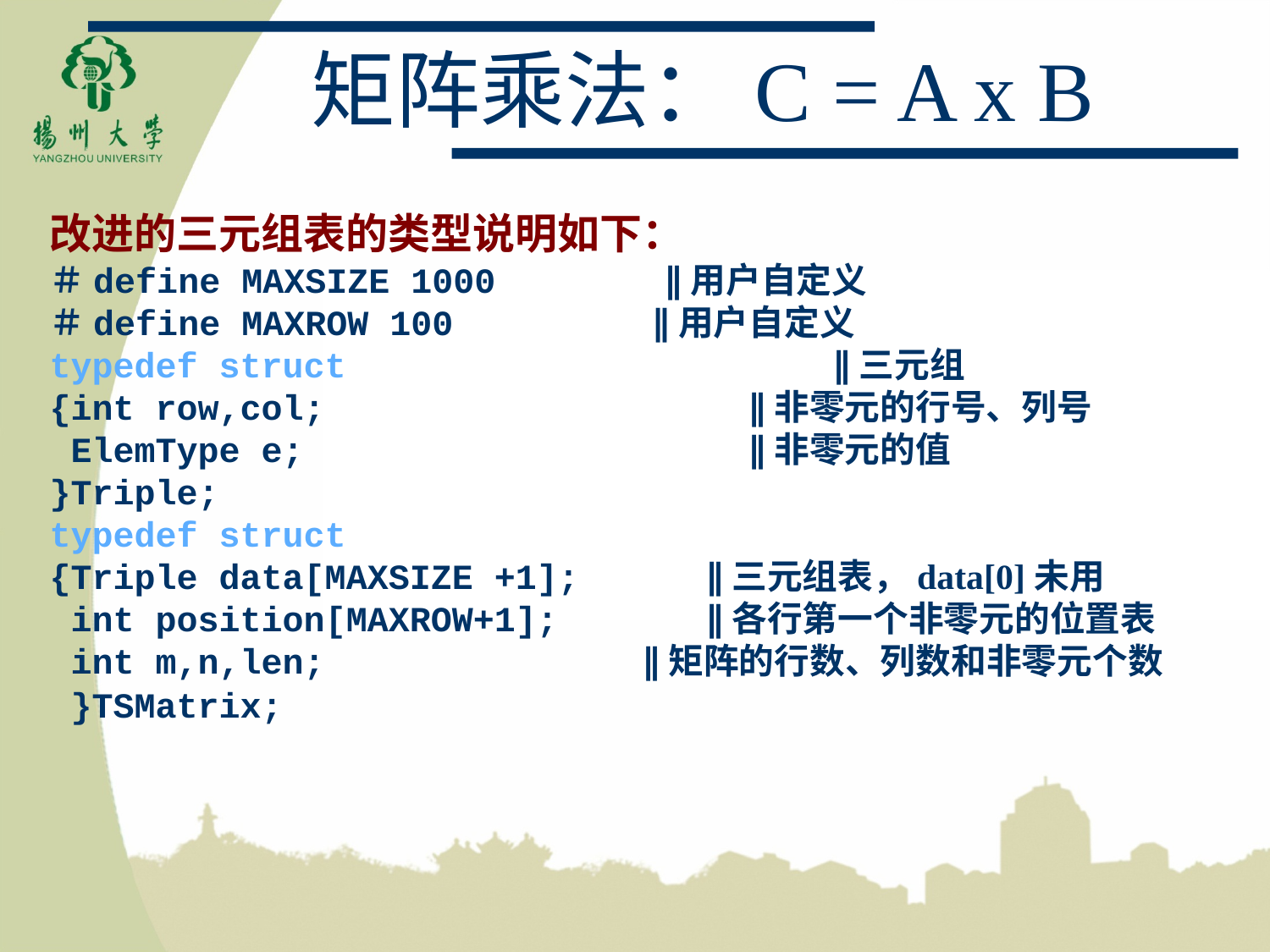

# 矩阵乘法：C = A x B
改进的三元组表的类型说明如下：
＃define MAXSIZE 1000                   ∥用户自定义
＃define MAXROW 100                     ∥用户自定义
typedef struct                       ∥三元组
{int row,col;                    ∥非零元的行号、列号
 ElemType e;                     ∥非零元的值
}Triple;
typedef struct
{Triple data[MAXSIZE +1];      ∥三元组表，data[0]未用
 int position[MAXROW+1];       ∥各行第一个非零元的位置表
 int m,n,len;               ∥矩阵的行数、列数和非零元个数
 }TSMatrix;